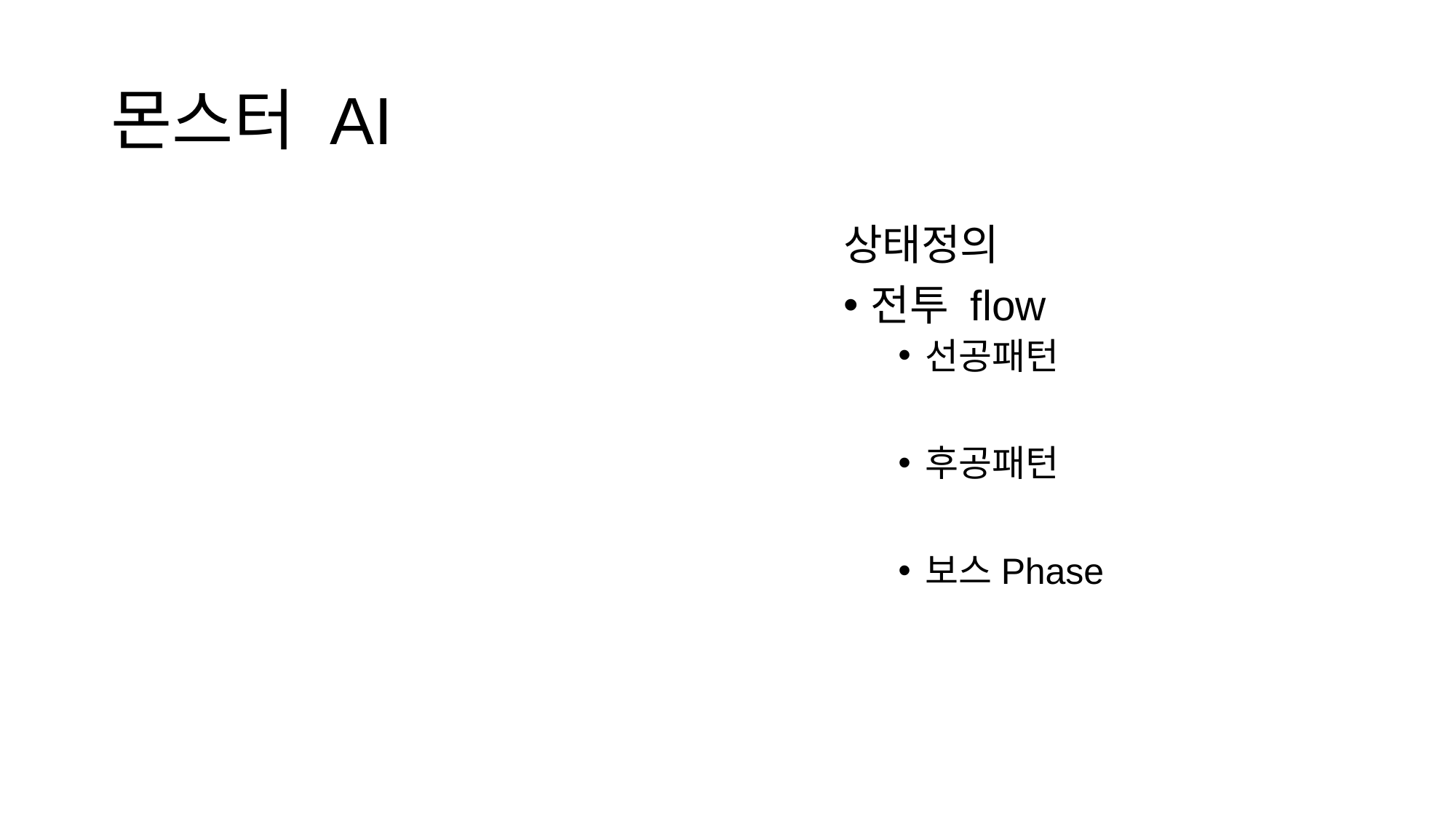

# 몬스터 AI
상태정의
전투 flow
선공패턴

후공패턴

보스Phase